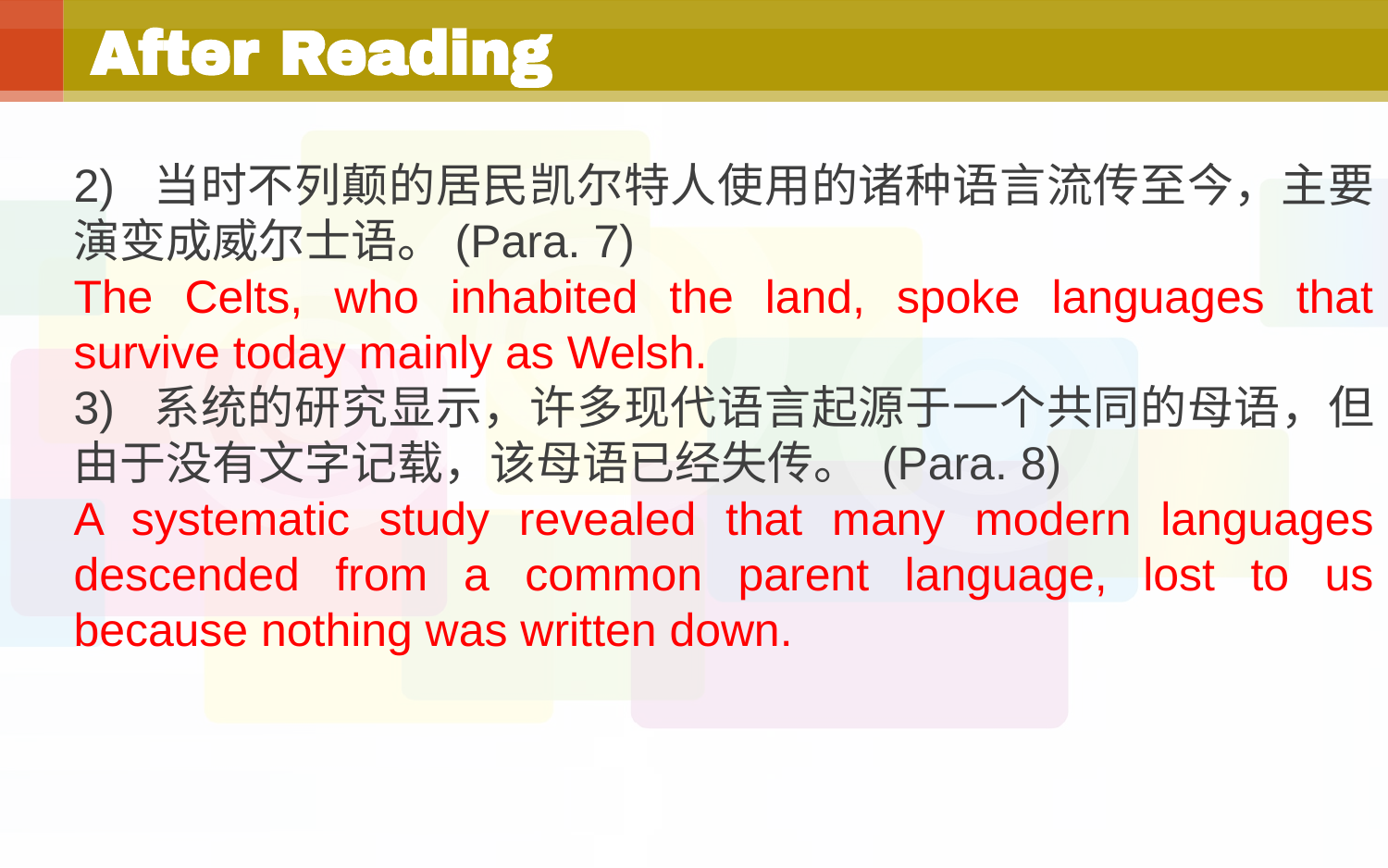

# After Reading
2)  当时不列颠的居民凯尔特人使用的诸种语言流传至今，主要演变成威尔士语。(Para. 7)
The Celts, who inhabited the land, spoke languages that survive today mainly as Welsh.
3)  系统的研究显示，许多现代语言起源于一个共同的母语，但由于没有文字记载，该母语已经失传。 (Para. 8)
A systematic study revealed that many modern languages descended from a common parent language, lost to us because nothing was written down.